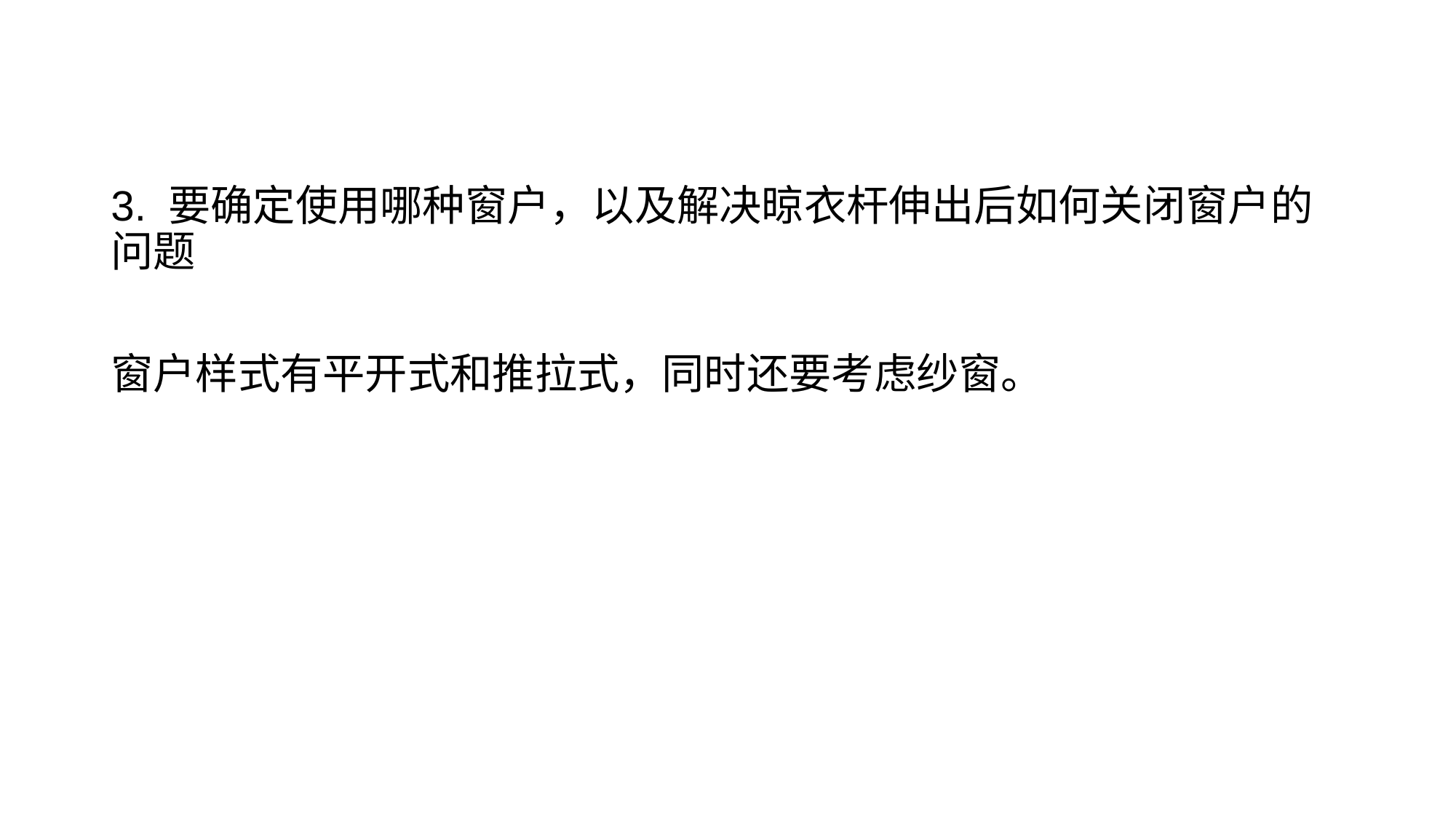

3. 要确定使用哪种窗户，以及解决晾衣杆伸出后如何关闭窗户的问题

窗户样式有平开式和推拉式，同时还要考虑纱窗。